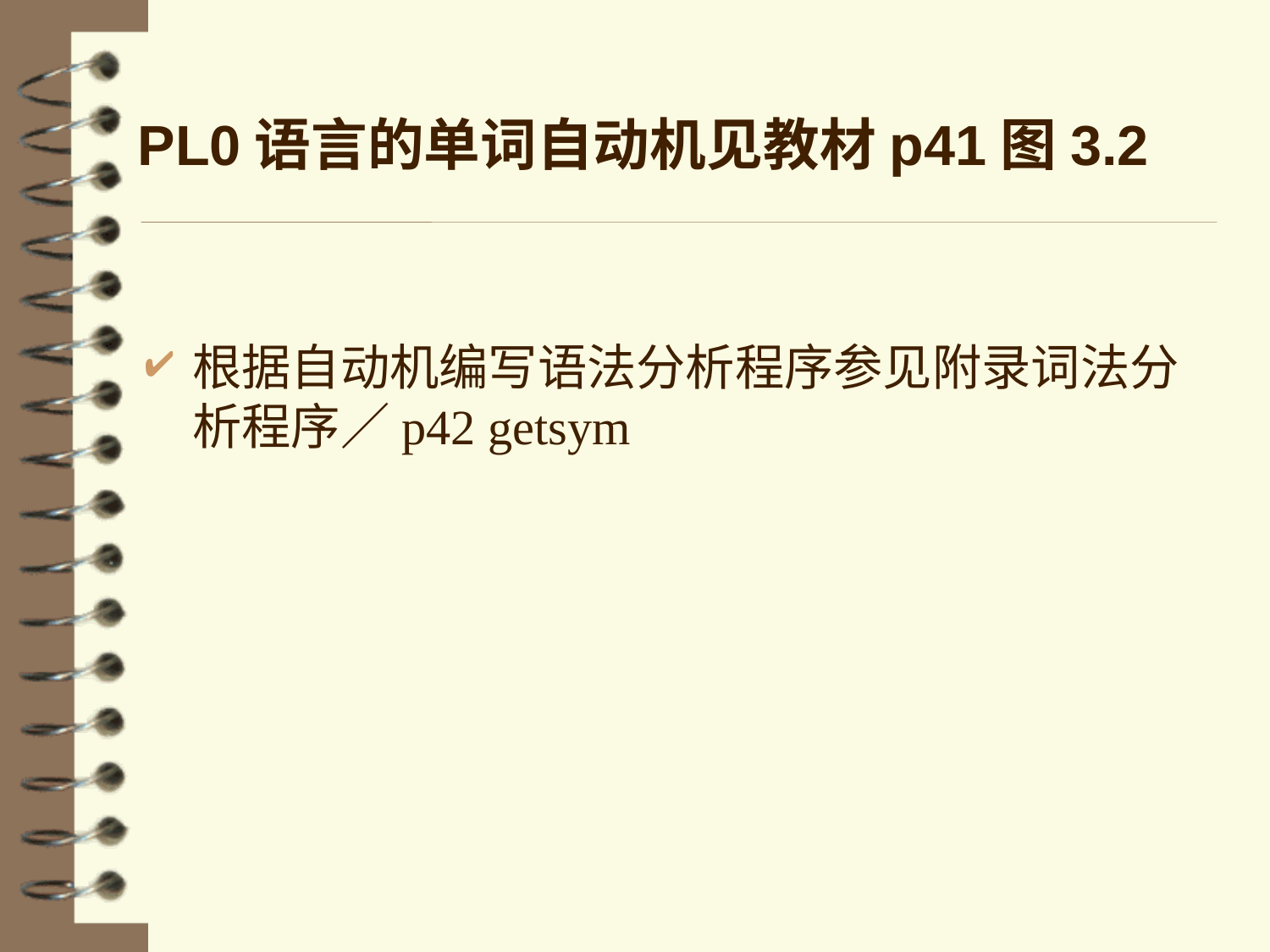

# PL0语言的单词自动机见教材p41图3.2
根据自动机编写语法分析程序参见附录词法分析程序／p42 getsym